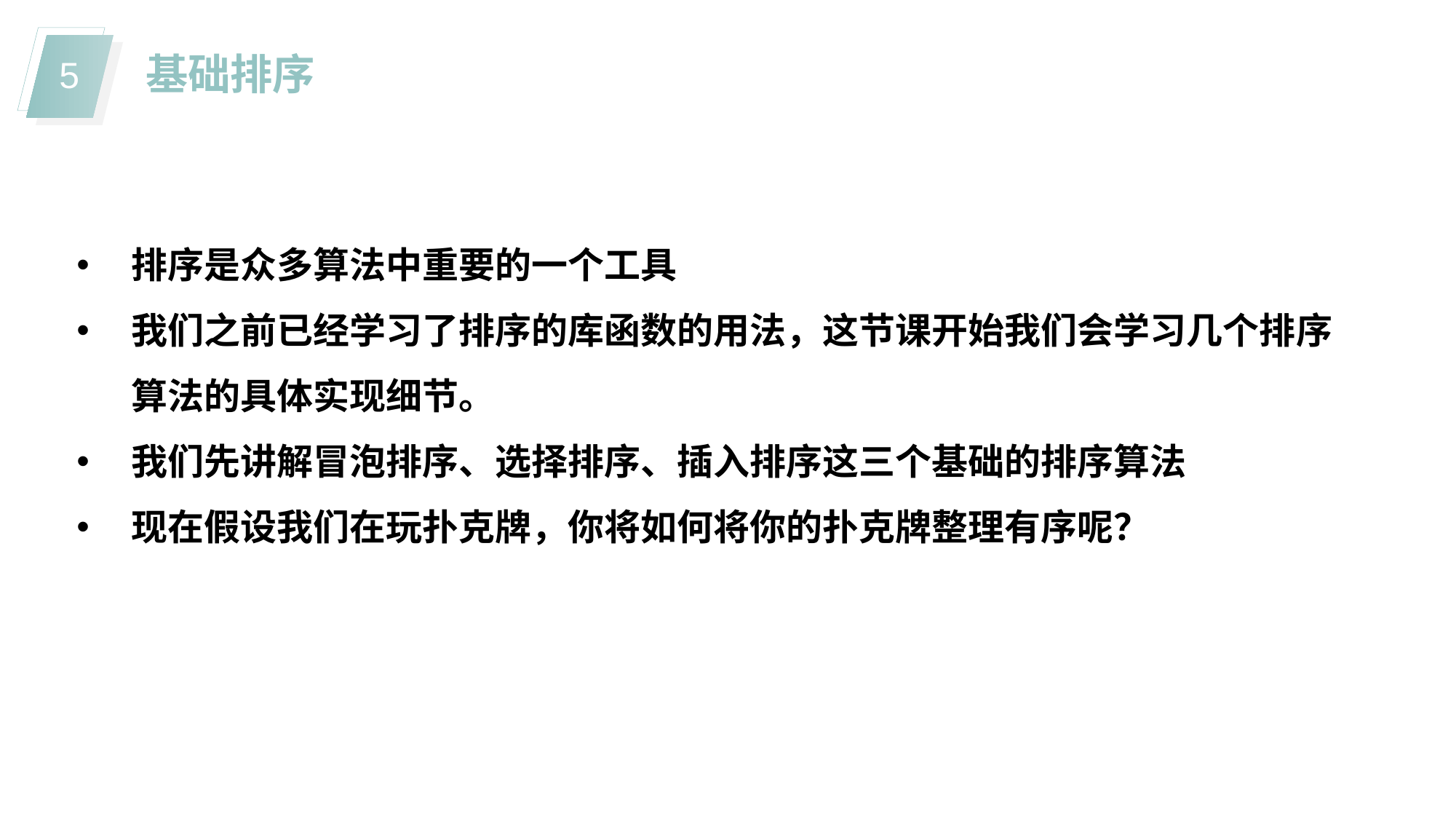

基础排序
排序是众多算法中重要的一个工具
我们之前已经学习了排序的库函数的用法，这节课开始我们会学习几个排序算法的具体实现细节。
我们先讲解冒泡排序、选择排序、插入排序这三个基础的排序算法
现在假设我们在玩扑克牌，你将如何将你的扑克牌整理有序呢？